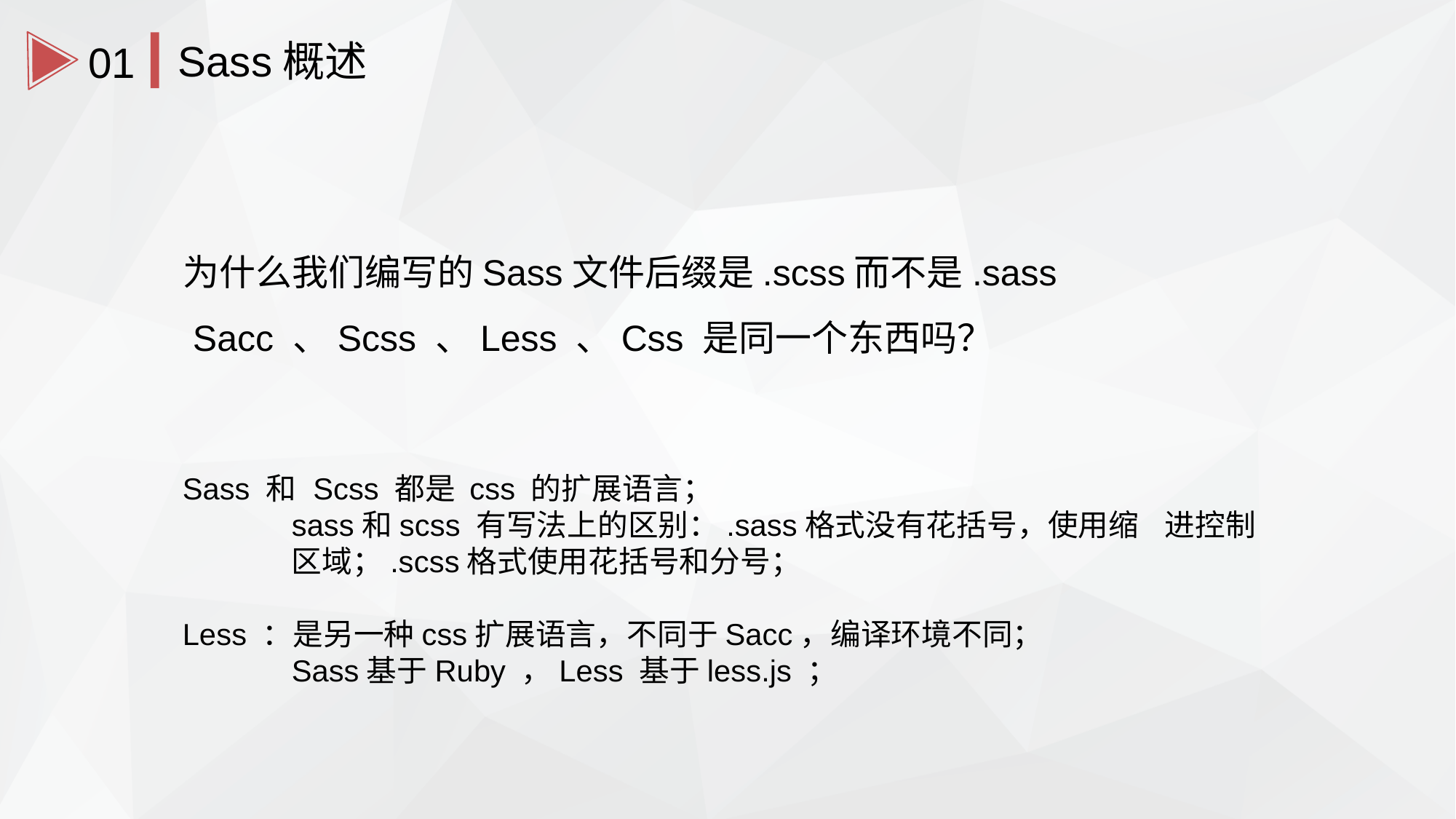

Sass概述
01

为什么我们编写的Sass文件后缀是.scss而不是.sass
 Sacc 、Scss 、Less 、Css 是同一个东西吗？

Sass 和 Scss 都是 css 的扩展语言；
	sass和scss 有写法上的区别：.sass格式没有花括号，使用缩	进控制	区域；.scss格式使用花括号和分号；

Less ：是另一种css扩展语言，不同于Sacc，编译环境不同；
	Sass基于Ruby ，Less 基于less.js ；